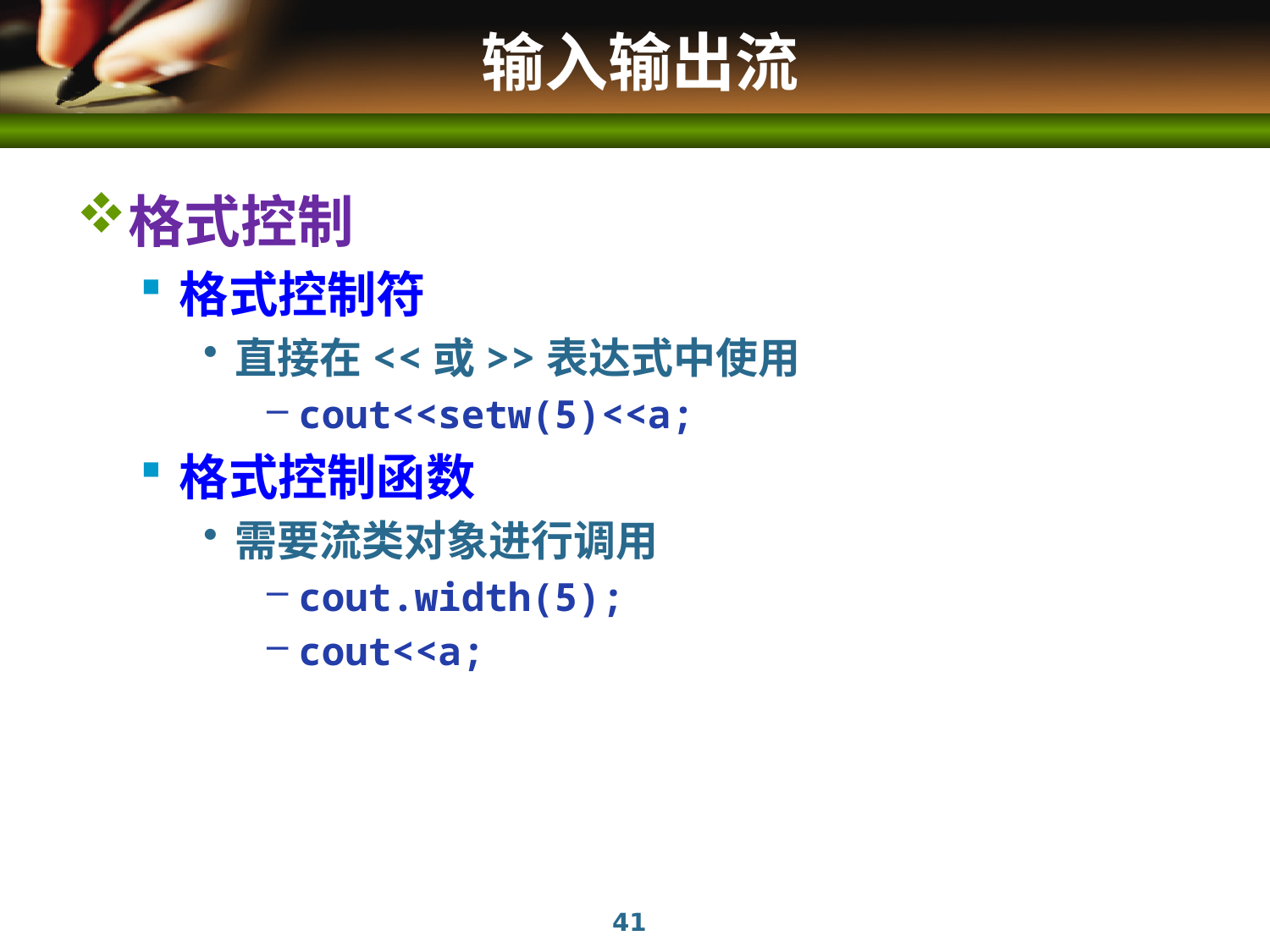

# 输入输出流
格式控制
格式控制符
直接在<<或>>表达式中使用
cout<<setw(5)<<a;
格式控制函数
需要流类对象进行调用
cout.width(5);
cout<<a;
41